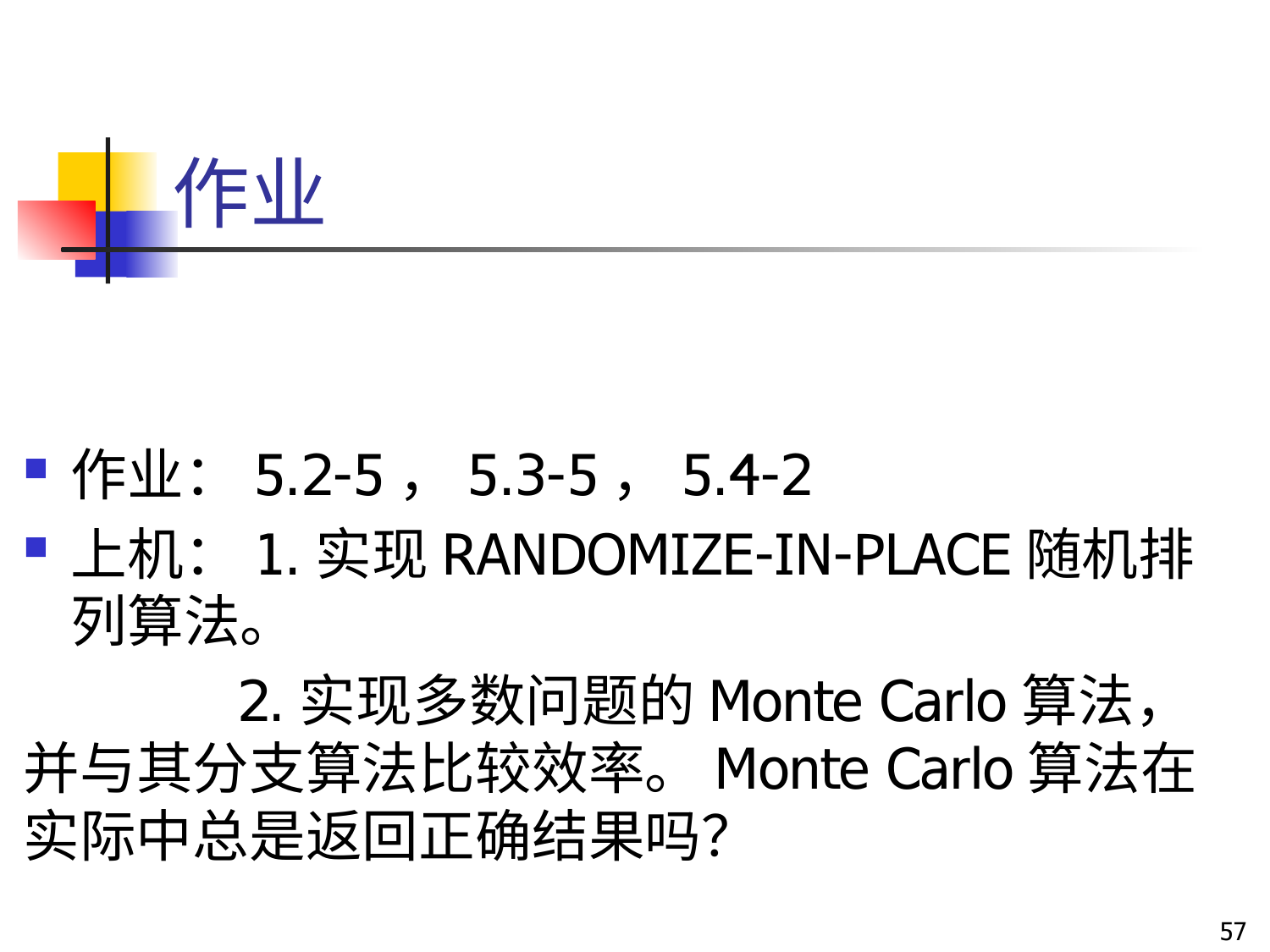

# 作业

作业：5.2-5，5.3-5，5.4-2
上机：1.实现RANDOMIZE-IN-PLACE随机排列算法。
	     2.实现多数问题的Monte Carlo算法，并与其分支算法比较效率。Monte Carlo算法在实际中总是返回正确结果吗？
57